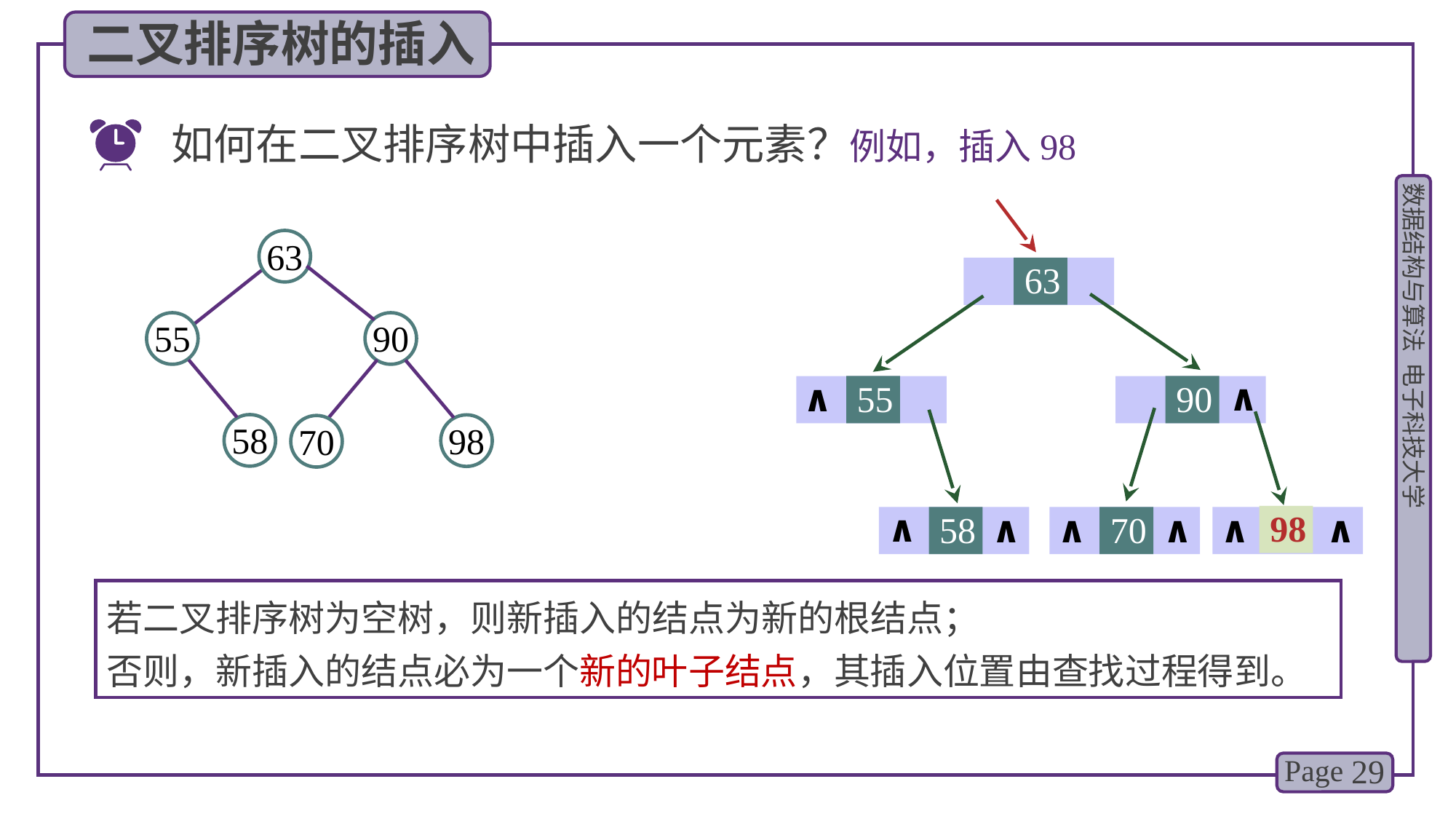

二叉排序树的插入

如何在二叉排序树中插入一个元素？例如，插入98

63
63

55
90

58

98
∧
∧
55

90

∧
∧
98

70
∧
∧
∧
∧
58

70

若二叉排序树为空树，则新插入的结点为新的根结点；
否则，新插入的结点必为一个新的叶子结点，其插入位置由查找过程得到。